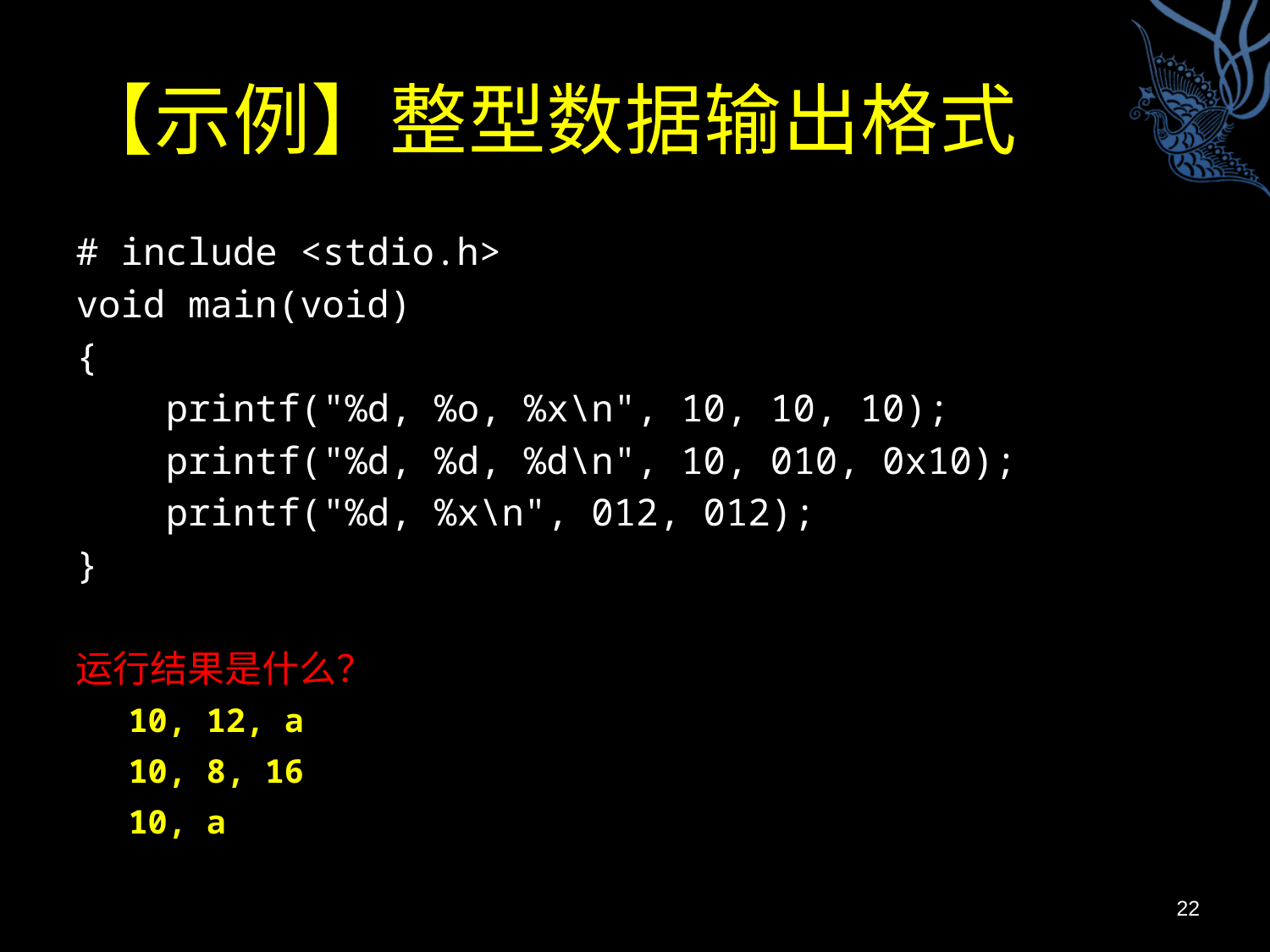

# 【示例】整型数据输出格式
# include <stdio.h>
void main(void)
{
    printf("%d, %o, %x\n", 10, 10, 10);
    printf("%d, %d, %d\n", 10, 010, 0x10);
    printf("%d, %x\n", 012, 012);
}

运行结果是什么？
10, 12, a
10, 8, 16
10, a
22